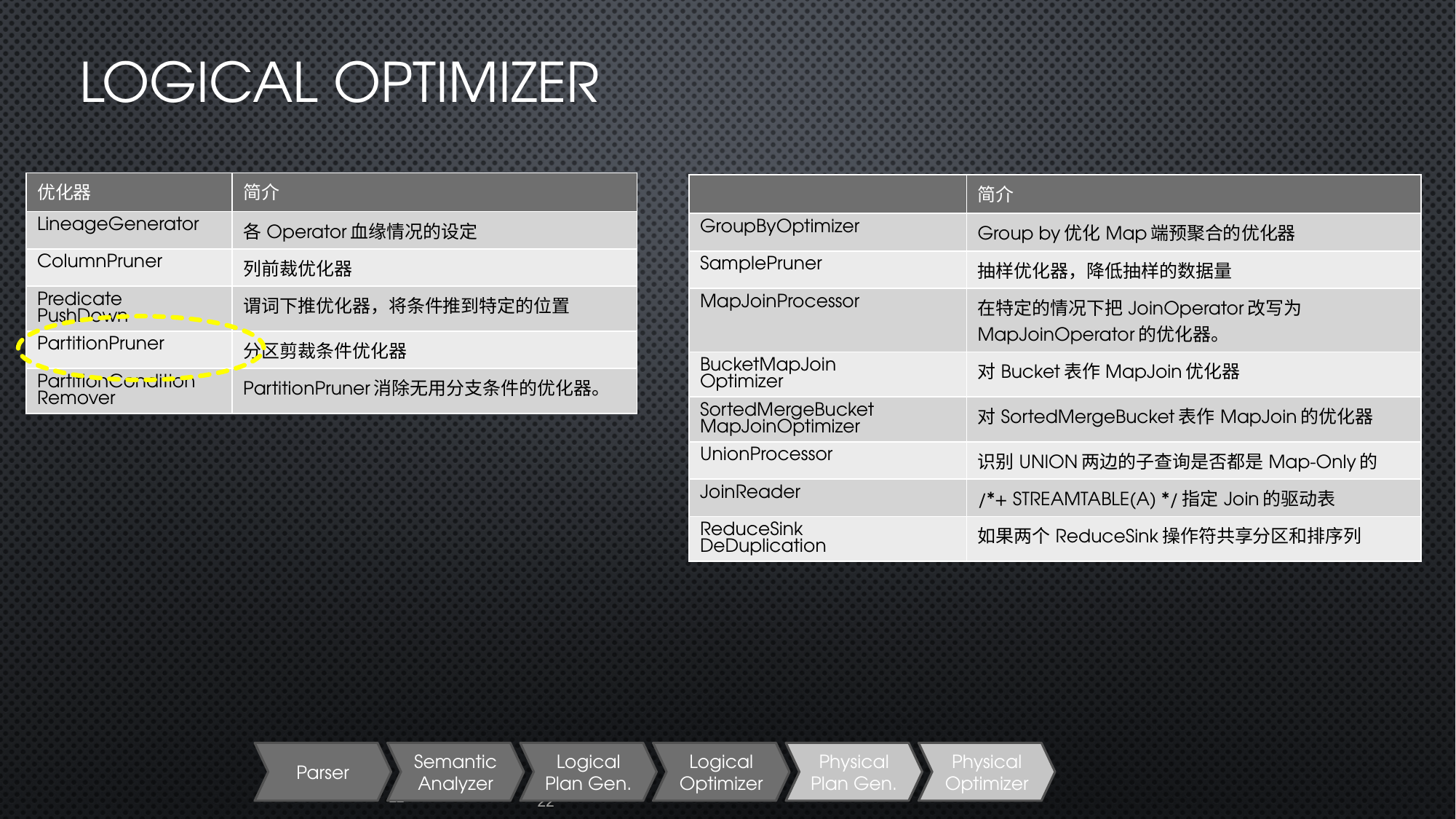

# Logical Optimizer
| 优化器 | 简介 |
| --- | --- |
| LineageGenerator | 各Operator血缘情况的设定 |
| ColumnPruner | 列前裁优化器 |
| Predicate PushDown | 谓词下推优化器，将条件推到特定的位置 |
| PartitionPruner | 分区剪裁条件优化器 |
| PartitionCondition Remover | PartitionPruner消除无用分支条件的优化器。 |
|  | 简介 |
| --- | --- |
| GroupByOptimizer | Group by优化Map端预聚合的优化器 |
| SamplePruner | 抽样优化器，降低抽样的数据量 |
| MapJoinProcessor | 在特定的情况下把JoinOperator改写为MapJoinOperator的优化器。 |
| BucketMapJoin Optimizer | 对Bucket表作MapJoin优化器 |
| SortedMergeBucket MapJoinOptimizer | 对SortedMergeBucket表作MapJoin的优化器 |
| UnionProcessor | 识别UNION两边的子查询是否都是Map-Only的 |
| JoinReader | /\*+ STREAMTABLE(A) \*/指定Join的驱动表 |
| ReduceSink DeDuplication | 如果两个ReduceSink操作符共享分区和排序列 |

Parser
Semantic
Analyzer
Logical
Plan Gen.
Logical
Optimizer
Physical
Plan Gen.
Physical
Optimizer
22
22
22